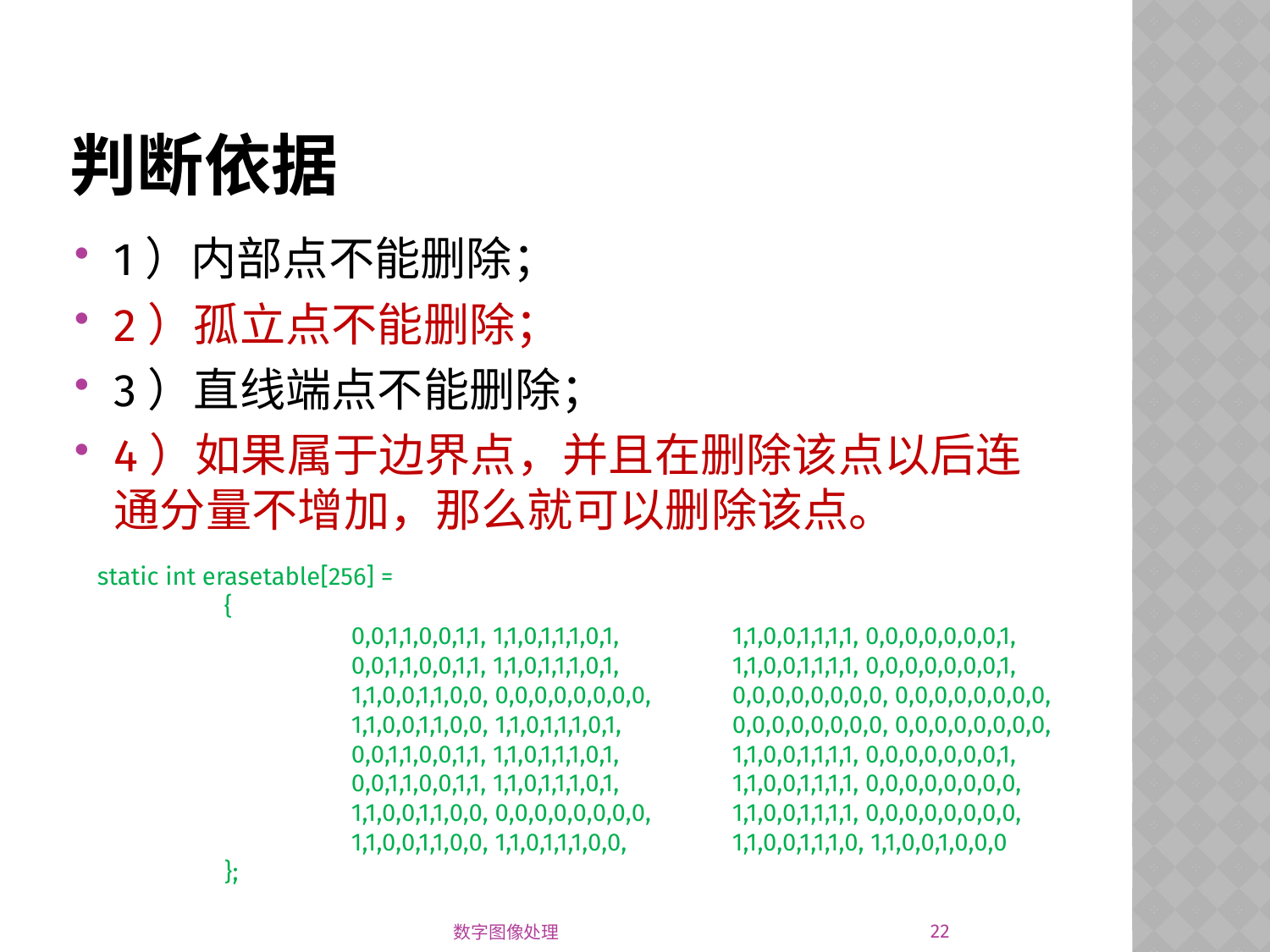

# 判断依据
1）内部点不能删除；
2）孤立点不能删除；
3）直线端点不能删除；
4）如果属于边界点，并且在删除该点以后连通分量不增加，那么就可以删除该点。

static int erasetable[256] =
	{
		0,0,1,1,0,0,1,1, 1,1,0,1,1,1,0,1,	1,1,0,0,1,1,1,1, 0,0,0,0,0,0,0,1,
		0,0,1,1,0,0,1,1, 1,1,0,1,1,1,0,1,	1,1,0,0,1,1,1,1, 0,0,0,0,0,0,0,1,
		1,1,0,0,1,1,0,0, 0,0,0,0,0,0,0,0,	0,0,0,0,0,0,0,0, 0,0,0,0,0,0,0,0,
		1,1,0,0,1,1,0,0, 1,1,0,1,1,1,0,1,	0,0,0,0,0,0,0,0, 0,0,0,0,0,0,0,0,
		0,0,1,1,0,0,1,1, 1,1,0,1,1,1,0,1,	1,1,0,0,1,1,1,1, 0,0,0,0,0,0,0,1,
		0,0,1,1,0,0,1,1, 1,1,0,1,1,1,0,1,	1,1,0,0,1,1,1,1, 0,0,0,0,0,0,0,0,
		1,1,0,0,1,1,0,0, 0,0,0,0,0,0,0,0,	1,1,0,0,1,1,1,1, 0,0,0,0,0,0,0,0,
		1,1,0,0,1,1,0,0, 1,1,0,1,1,1,0,0,	1,1,0,0,1,1,1,0, 1,1,0,0,1,0,0,0
	};
22
数字图像处理